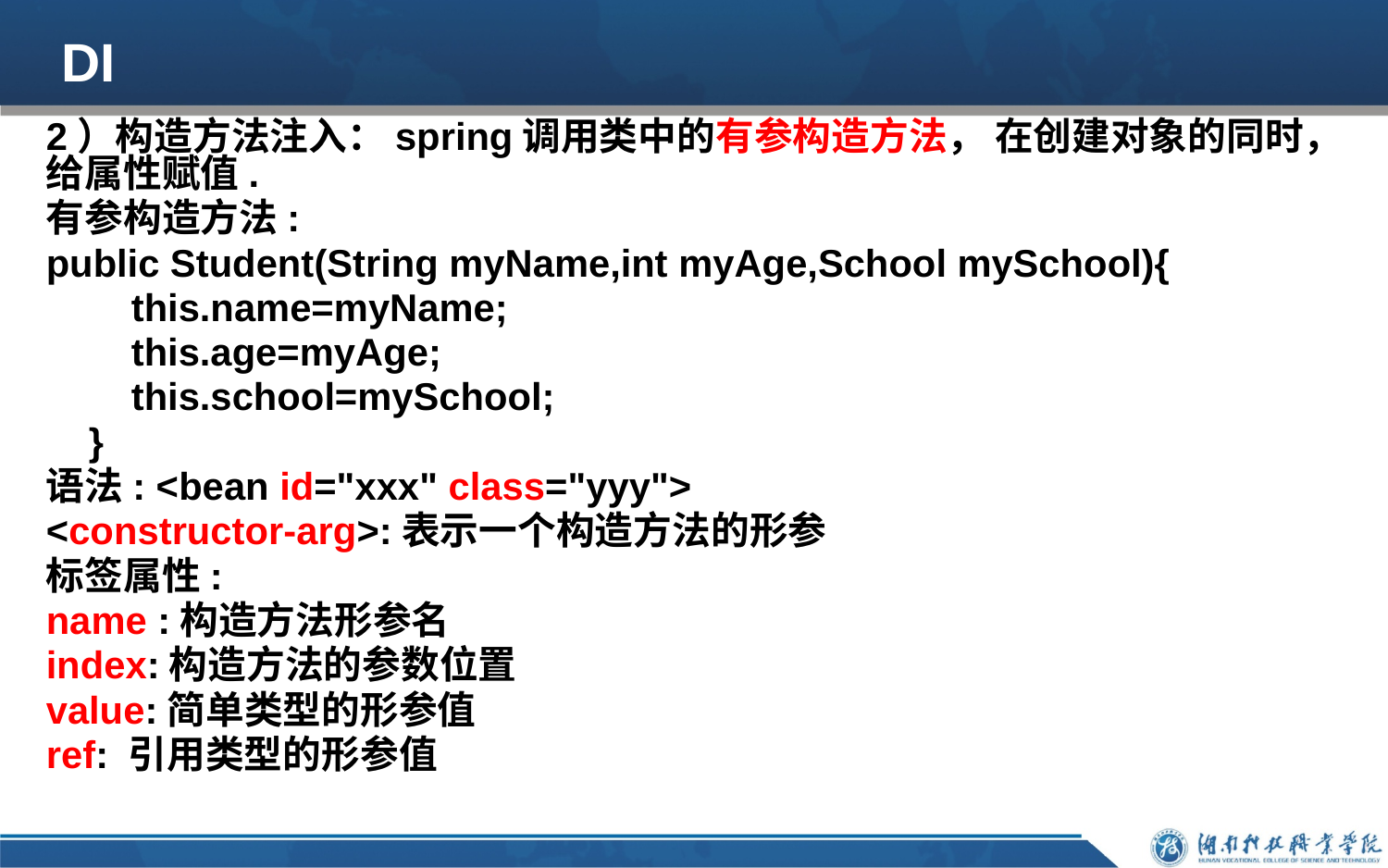

# DI
2）构造方法注入：spring调用类中的有参构造方法， 在创建对象的同时，给属性赋值.
有参构造方法:
public Student(String myName,int myAge,School mySchool){
        this.name=myName;
        this.age=myAge;
        this.school=mySchool;
    }
语法: <bean id="xxx" class="yyy">
<constructor-arg>:表示一个构造方法的形参
标签属性:
name :构造方法形参名
index:构造方法的参数位置
value:简单类型的形参值
ref: 引用类型的形参值